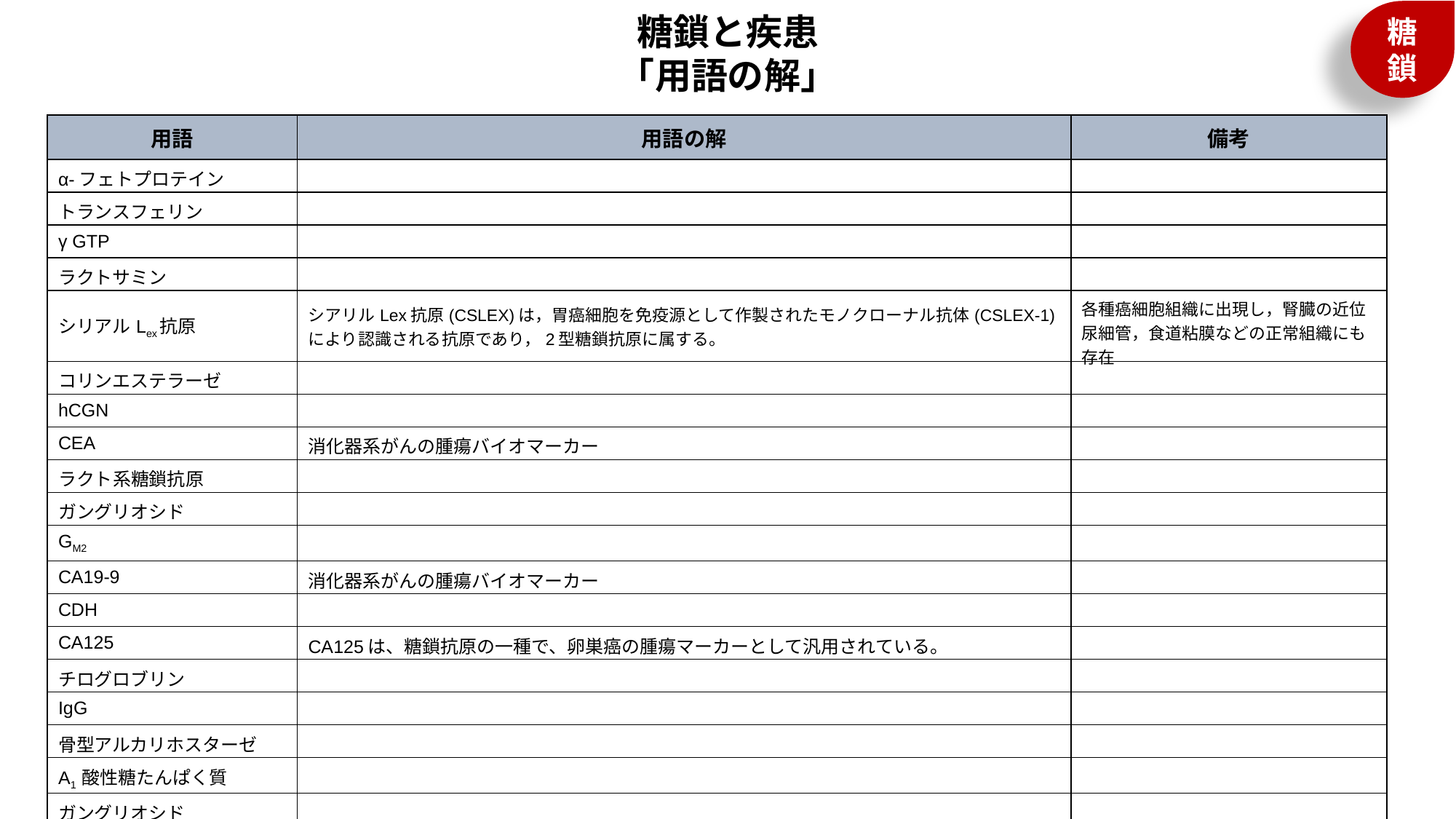

糖鎖と疾患
「用語の解」
| 用語 | 用語の解 | 備考 |
| --- | --- | --- |
| α-フェトプロテイン |  |  |
| トランスフェリン |  |  |
| γ GTP |  |  |
| ラクトサミン |  |  |
| シリアルLex抗原 | シアリルLex抗原(CSLEX)は，胃癌細胞を免疫源として作製されたモノクローナル抗体(CSLEX-1)により認識される抗原であり，2型糖鎖抗原に属する。 | 各種癌細胞組織に出現し，腎臓の近位尿細管，食道粘膜などの正常組織にも存在 |
| コリンエステラーゼ |  |  |
| hCGN |  |  |
| CEA | 消化器系がんの腫瘍バイオマーカー |  |
| ラクト系糖鎖抗原 |  |  |
| ガングリオシド |  |  |
| GM2 |  |  |
| CA19-9 | 消化器系がんの腫瘍バイオマーカー |  |
| CDH |  |  |
| CA125 | CA125は、糖鎖抗原の一種で、卵巣癌の腫瘍マーカーとして汎用されている。 |  |
| チログロブリン |  |  |
| IgG |  |  |
| 骨型アルカリホスターゼ |  |  |
| Α1 酸性糖たんぱく質 |  |  |
| ガングリオシド |  |  |